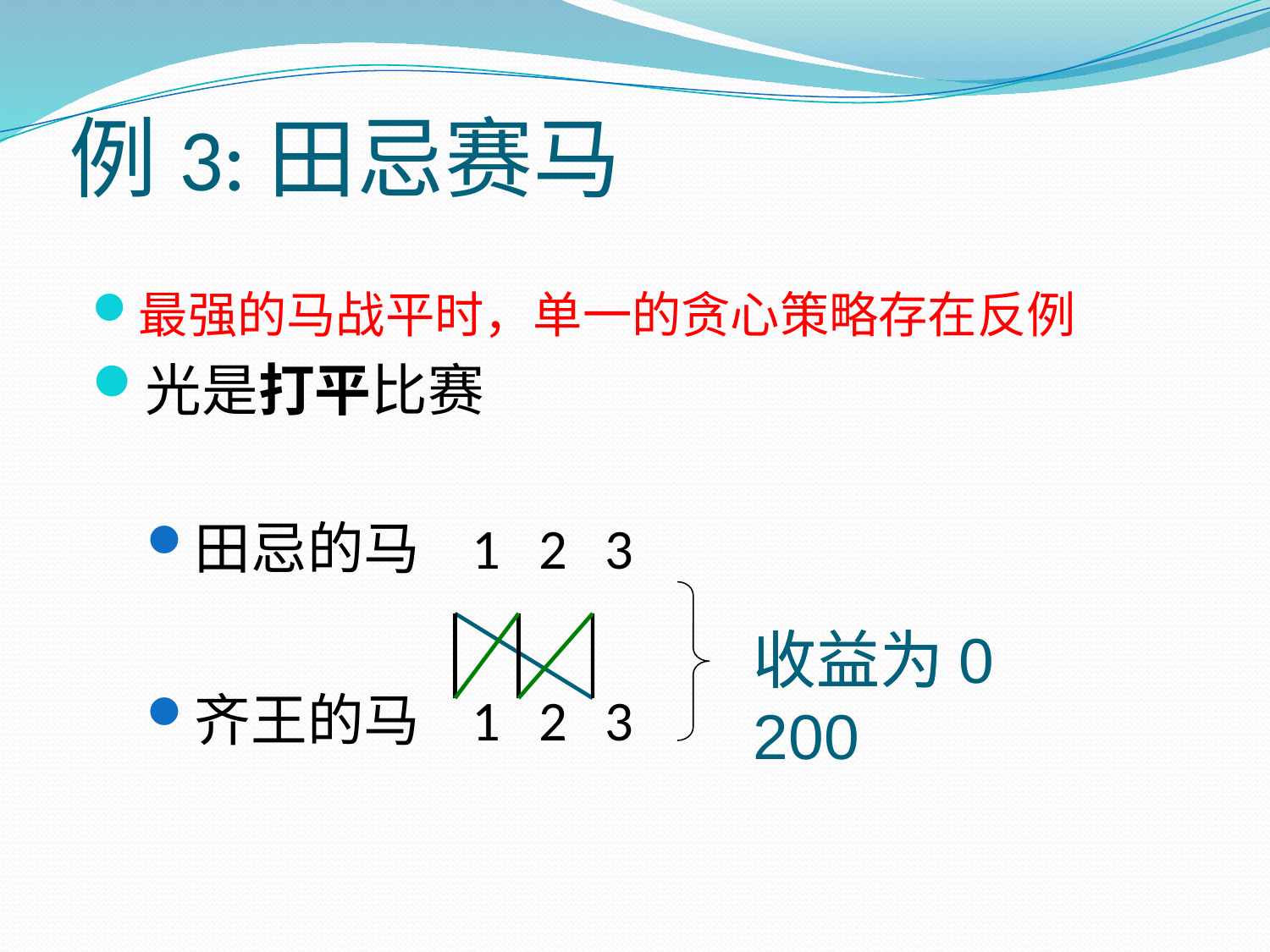

例3:田忌赛马
最强的马战平时，单一的贪心策略存在反例
光是打平比赛

田忌的马   1   2   3

齐王的马   1   2   3

收益为0
收益为200